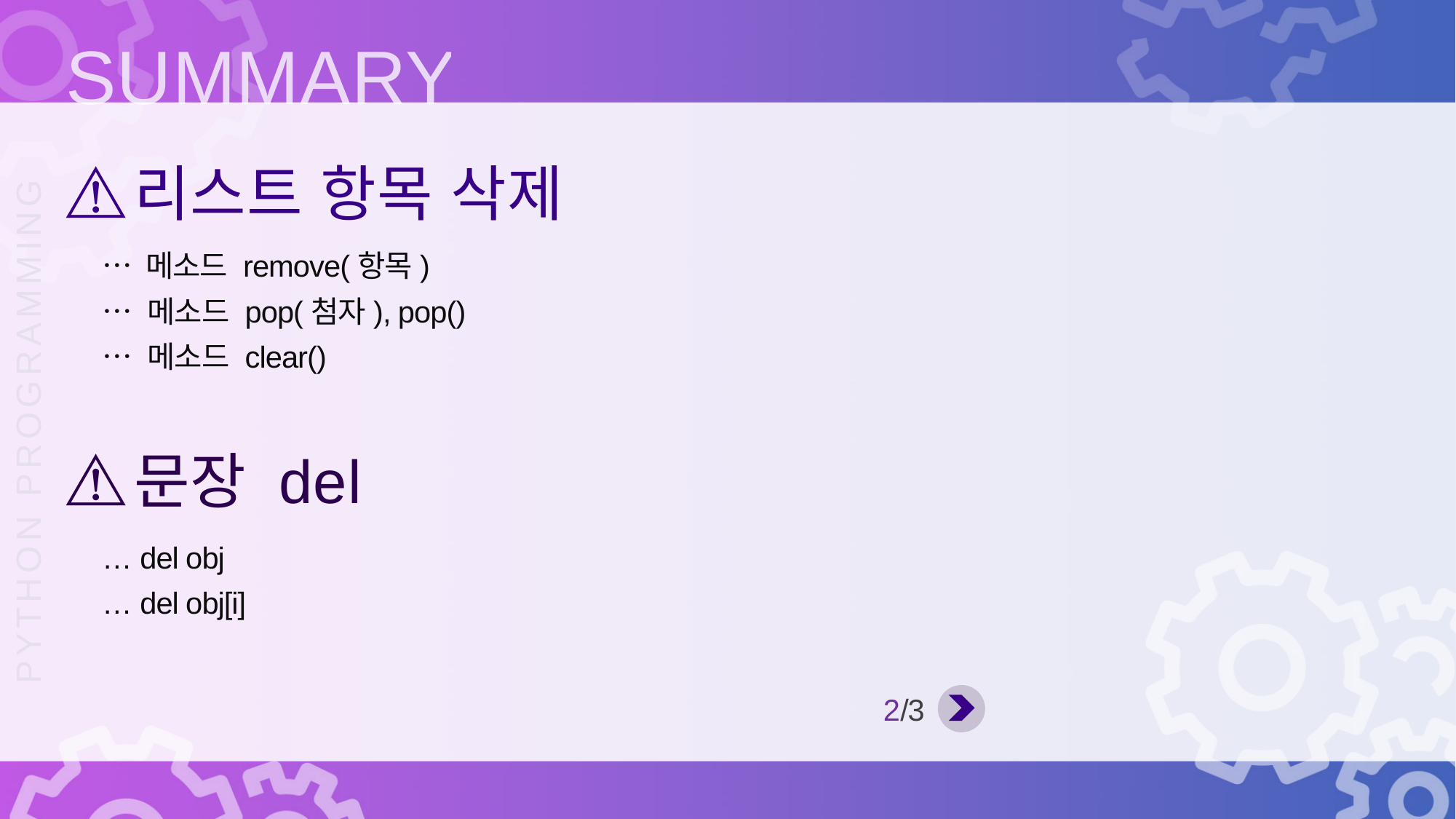

리스트 항목 삭제
… 메소드 remove(항목)
… 메소드 pop(첨자), pop()
… 메소드 clear()
문장 del
… del obj
… del obj[i]
2/3